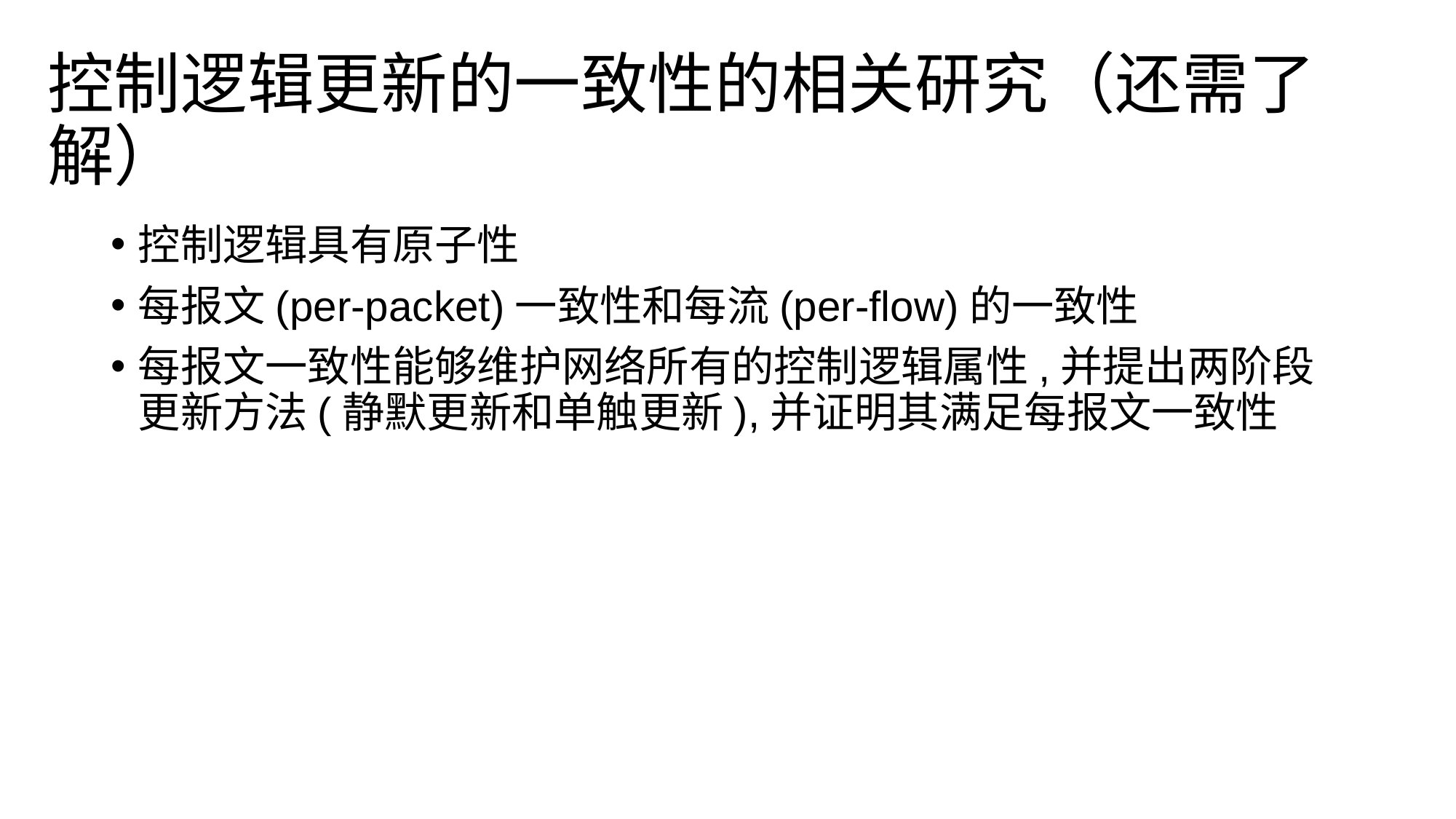

# 控制逻辑更新的一致性的相关研究（还需了解）
控制逻辑具有原子性
每报文(per-packet)一致性和每流(per-flow)的一致性
每报文一致性能够维护网络所有的控制逻辑属性,并提出两阶段更新方法(静默更新和单触更新),并证明其满足每报文一致性